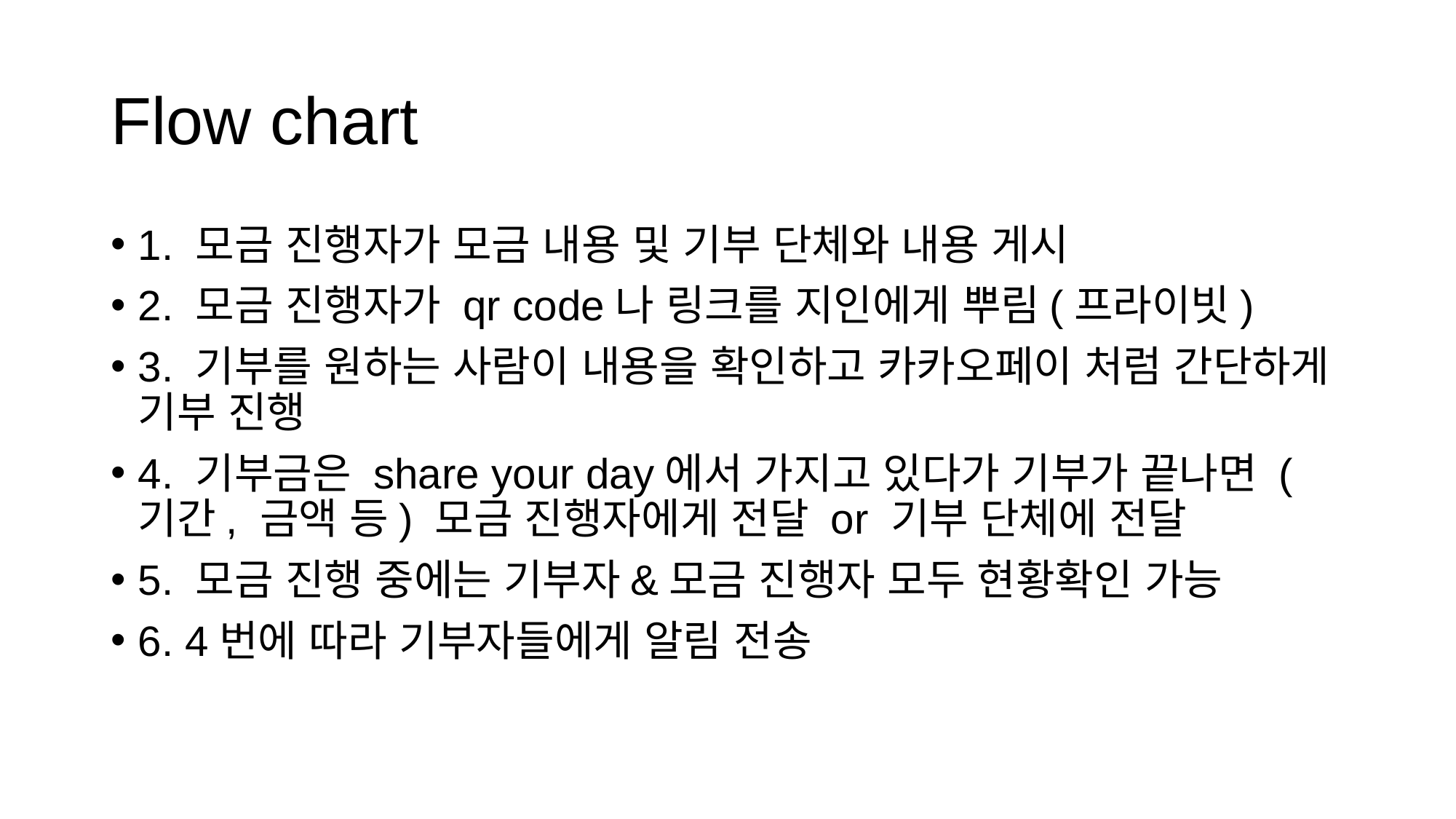

# Flow chart
1. 모금 진행자가 모금 내용 및 기부 단체와 내용 게시
2. 모금 진행자가 qr code나 링크를 지인에게 뿌림(프라이빗)
3. 기부를 원하는 사람이 내용을 확인하고 카카오페이 처럼 간단하게 기부 진행
4. 기부금은 share your day에서 가지고 있다가 기부가 끝나면 (기간, 금액 등) 모금 진행자에게 전달 or 기부 단체에 전달
5. 모금 진행 중에는 기부자&모금 진행자 모두 현황확인 가능
6. 4번에 따라 기부자들에게 알림 전송